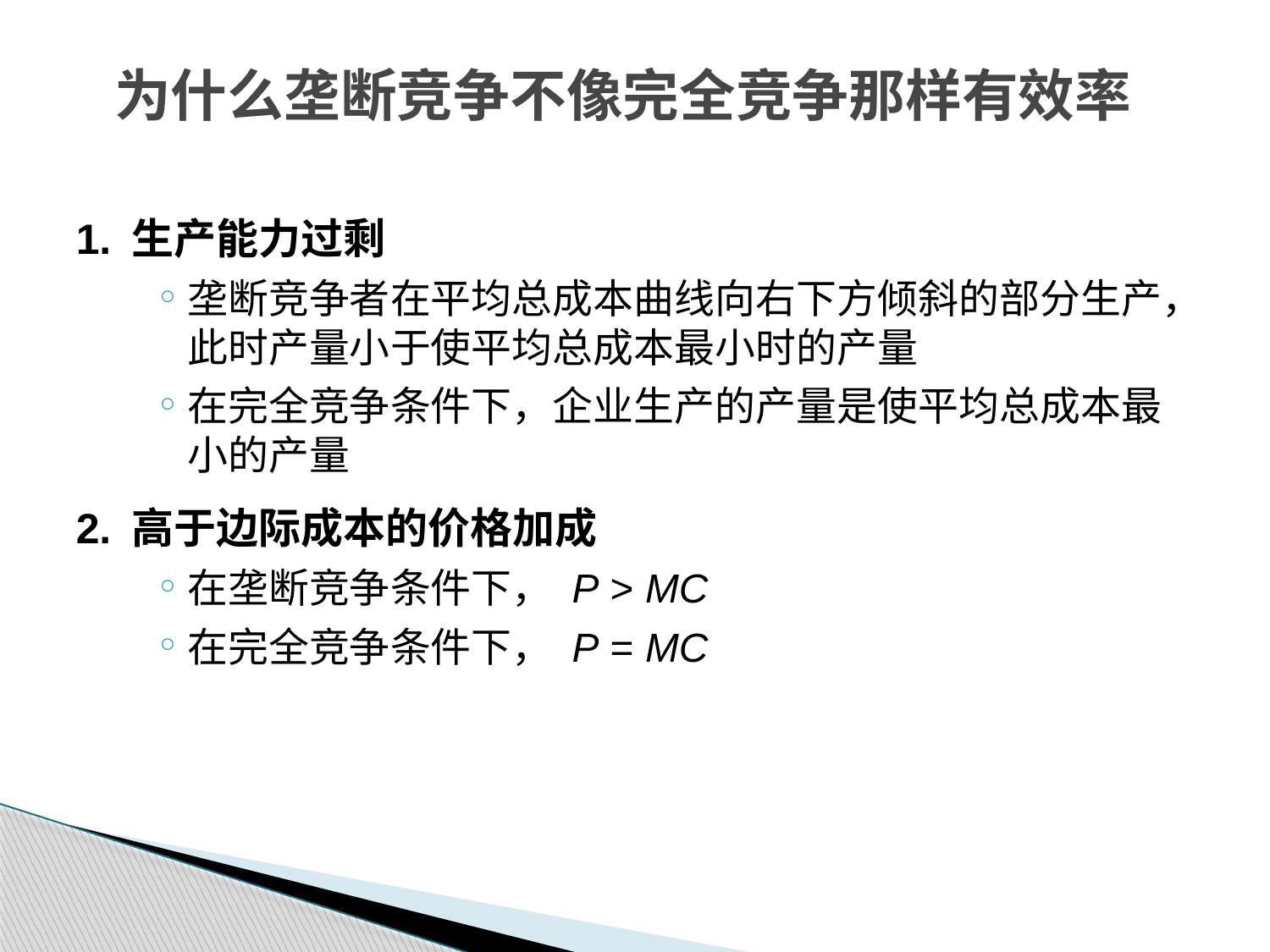

为什么垄断竞争不像完全竞争那样有效率
1.	生产能力过剩
垄断竞争者在平均总成本曲线向右下方倾斜的部分生产，此时产量小于使平均总成本最小时的产量
在完全竞争条件下，企业生产的产量是使平均总成本最小的产量
2.	高于边际成本的价格加成
在垄断竞争条件下， P > MC
在完全竞争条件下， P = MC